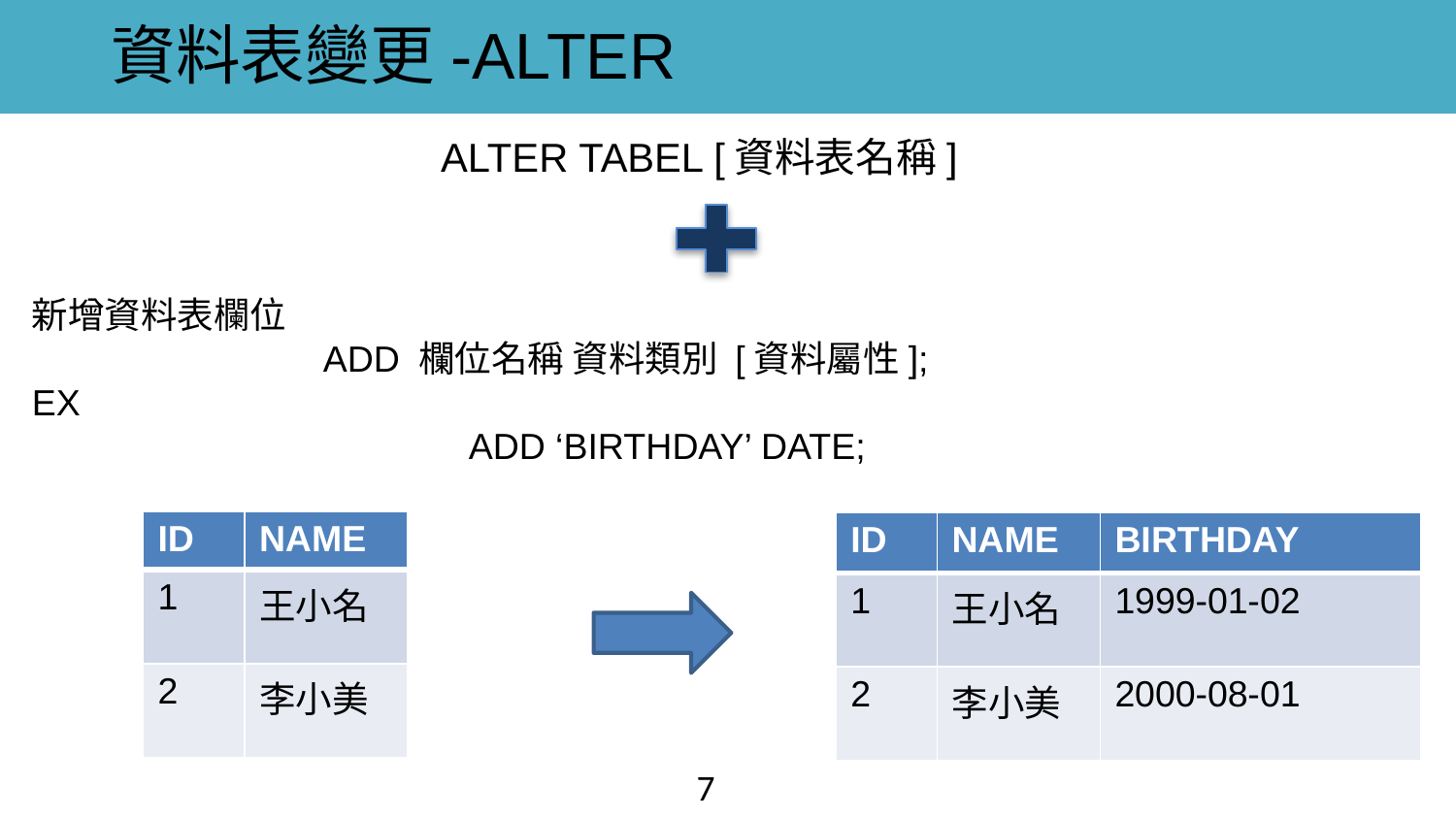

資料表變更-ALTER
ALTER TABEL [資料表名稱]

新增資料表欄位
		ADD 欄位名稱 資料類別 [資料屬性];
EX
			ADD ‘BIRTHDAY’ DATE;
| ID | NAME |
| --- | --- |
| 1 | 王小名 |
| 2 | 李小美 |
| ID | NAME | BIRTHDAY |
| --- | --- | --- |
| 1 | 王小名 | 1999-01-02 |
| 2 | 李小美 | 2000-08-01 |

7